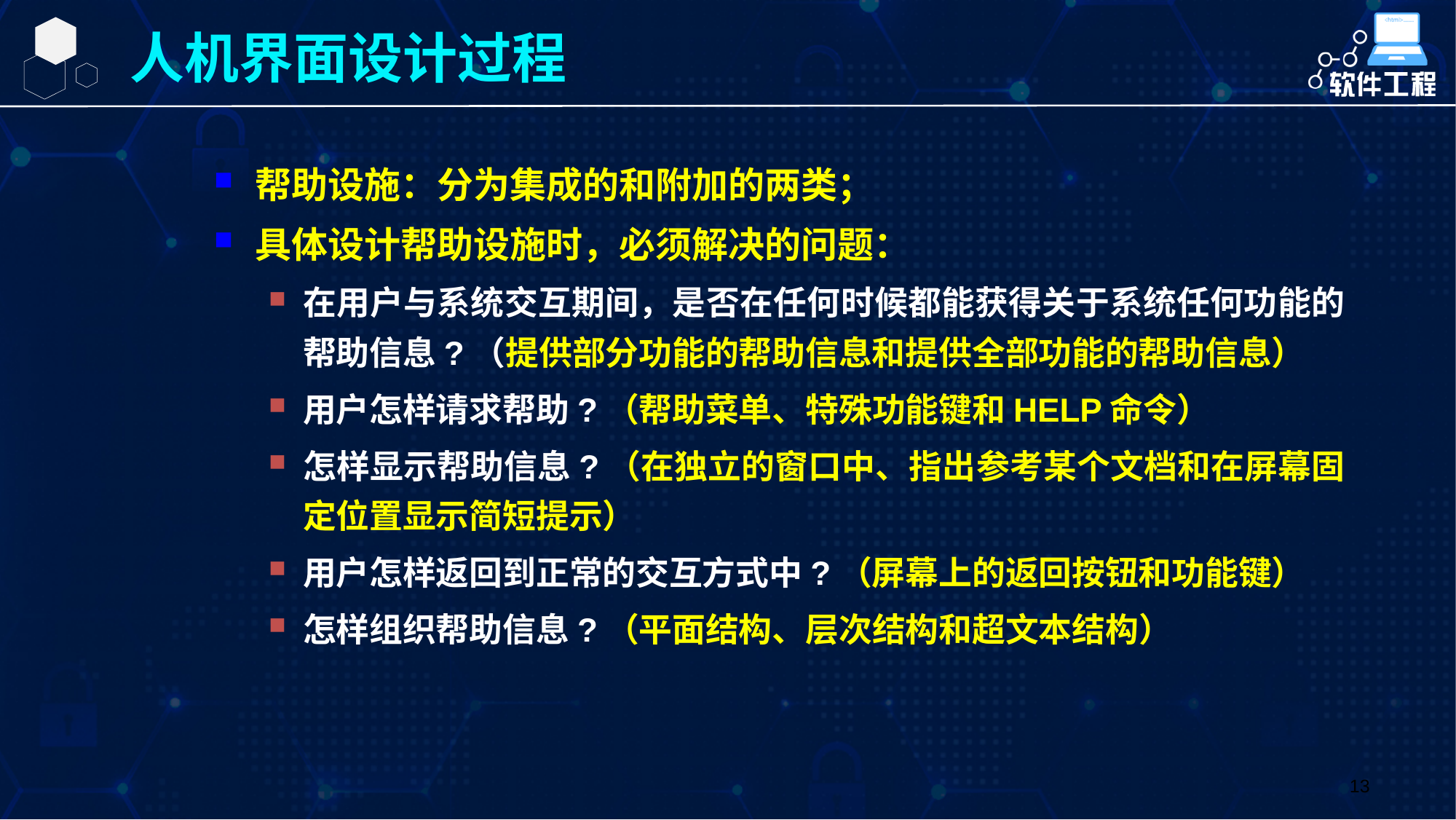

人机界面设计过程
帮助设施：分为集成的和附加的两类；
具体设计帮助设施时，必须解决的问题：
在用户与系统交互期间，是否在任何时候都能获得关于系统任何功能的帮助信息?（提供部分功能的帮助信息和提供全部功能的帮助信息）
用户怎样请求帮助?（帮助菜单、特殊功能键和HELP命令）
怎样显示帮助信息?（在独立的窗口中、指出参考某个文档和在屏幕固定位置显示简短提示）
用户怎样返回到正常的交互方式中?（屏幕上的返回按钮和功能键）
怎样组织帮助信息?（平面结构、层次结构和超文本结构）
13